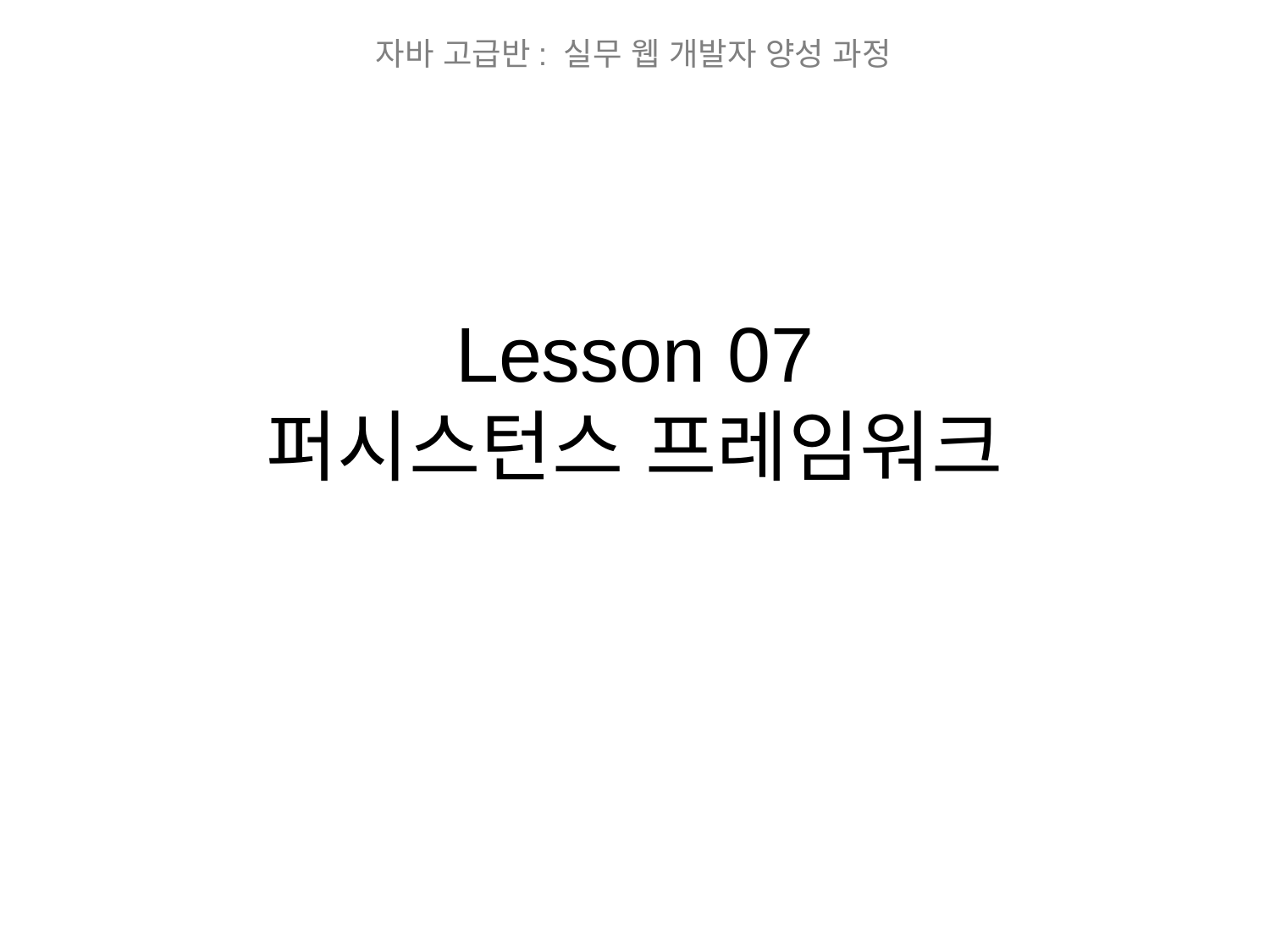

자바 고급반: 실무 웹 개발자 양성 과정
# Lesson 07 퍼시스턴스 프레임워크